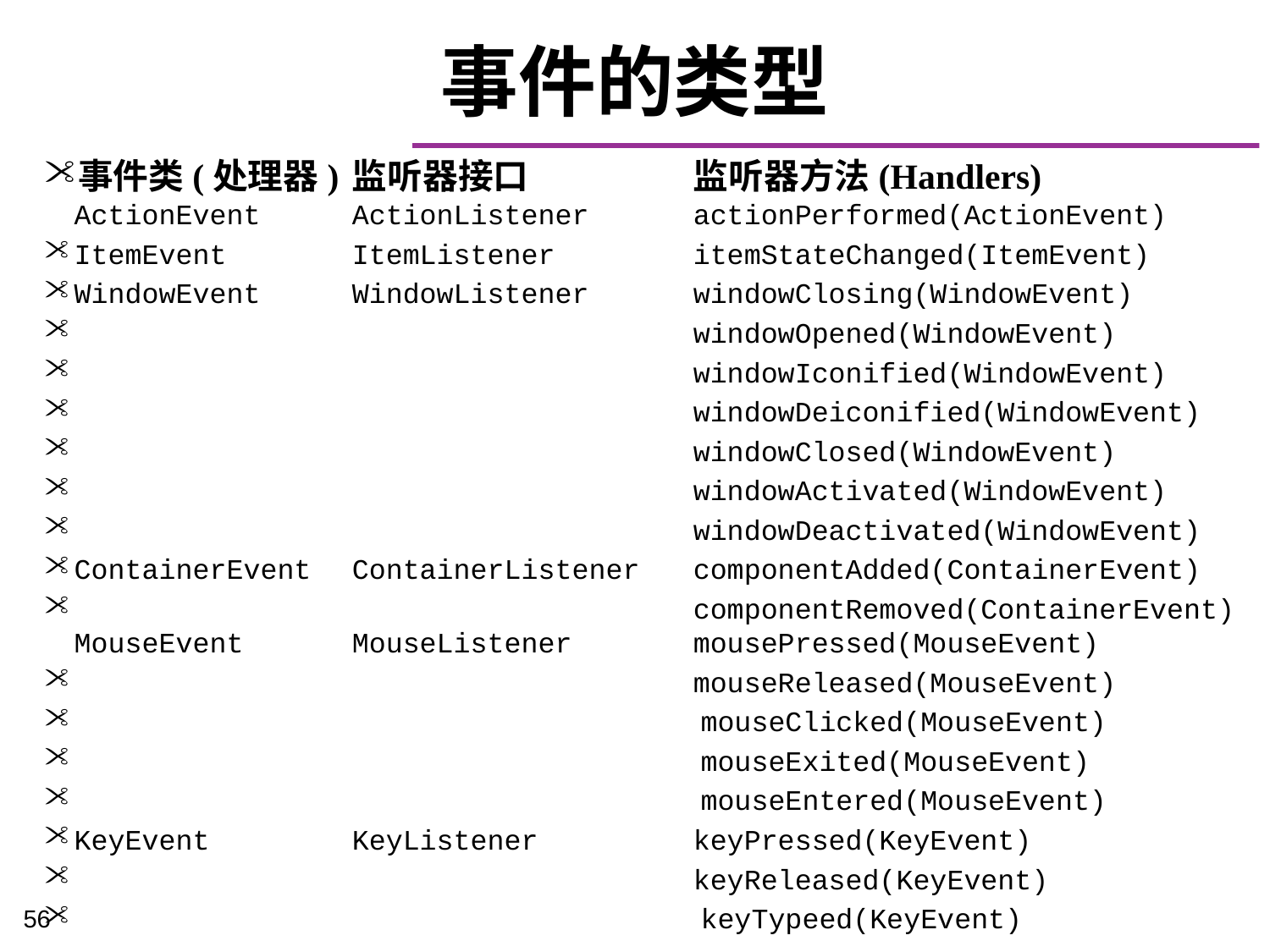

# 事件的类型
事件类(处理器)	监听器接口	监听器方法(Handlers)
ActionEvent	ActionListener	actionPerformed(ActionEvent)
ItemEvent	ItemListener	itemStateChanged(ItemEvent)
WindowEvent	WindowListener	windowClosing(WindowEvent)
		windowOpened(WindowEvent)
		windowIconified(WindowEvent)
		windowDeiconified(WindowEvent)
		windowClosed(WindowEvent)
		windowActivated(WindowEvent)
		windowDeactivated(WindowEvent)
ContainerEvent	ContainerListener	componentAdded(ContainerEvent)
		componentRemoved(ContainerEvent) MouseEvent	MouseListener	mousePressed(MouseEvent)
		mouseReleased(MouseEvent)
                                     mouseClicked(MouseEvent)
                                     mouseExited(MouseEvent)
                                     mouseEntered(MouseEvent)
KeyEvent	KeyListener	keyPressed(KeyEvent)
		keyReleased(KeyEvent)
                                     keyTypeed(KeyEvent)

56